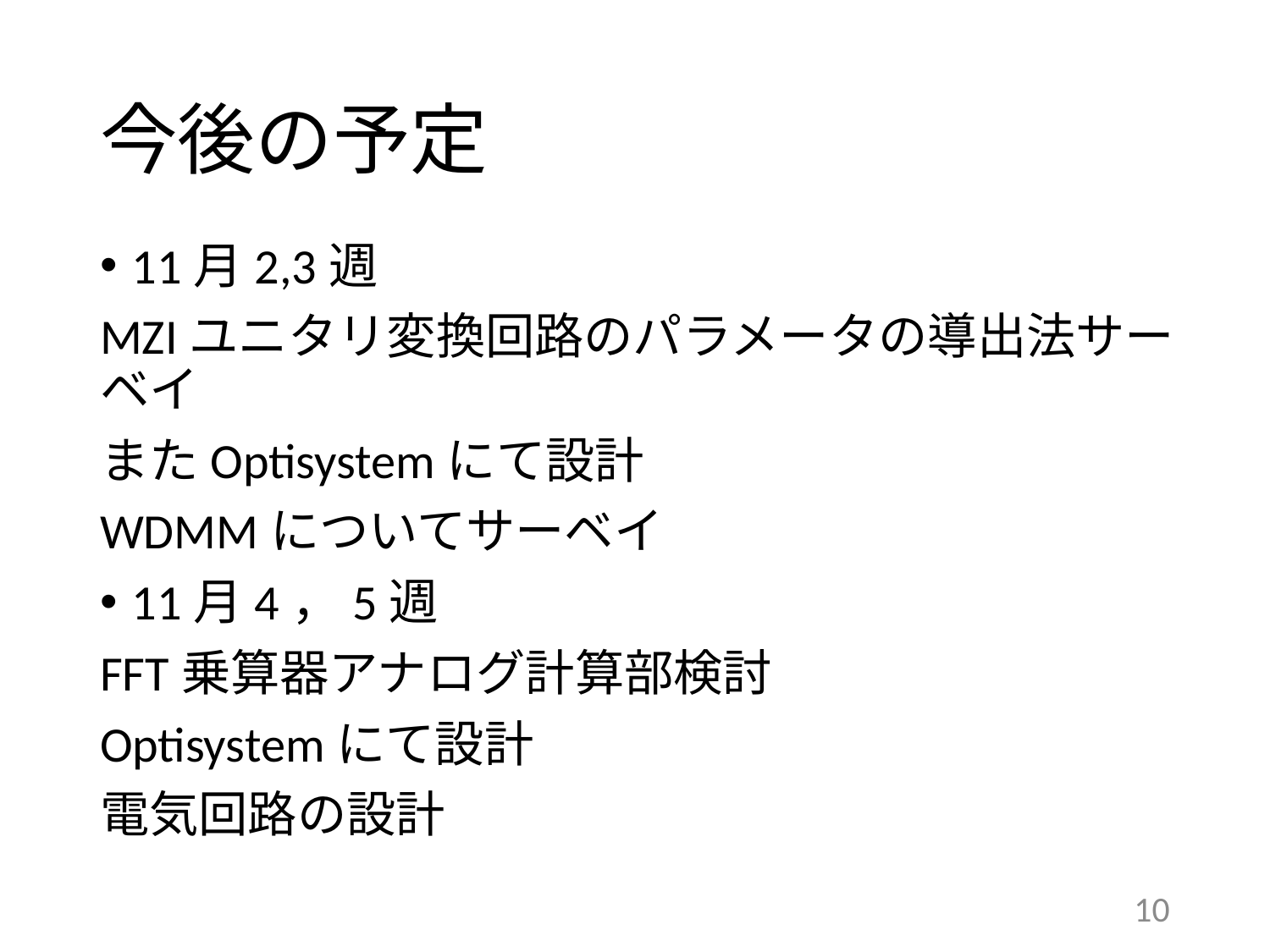

# 今後の予定
11月2,3週
MZIユニタリ変換回路のパラメータの導出法サーベイ
またOptisystemにて設計
WDMMについてサーベイ
11月4，5週
FFT乗算器アナログ計算部検討
Optisystemにて設計
電気回路の設計
10